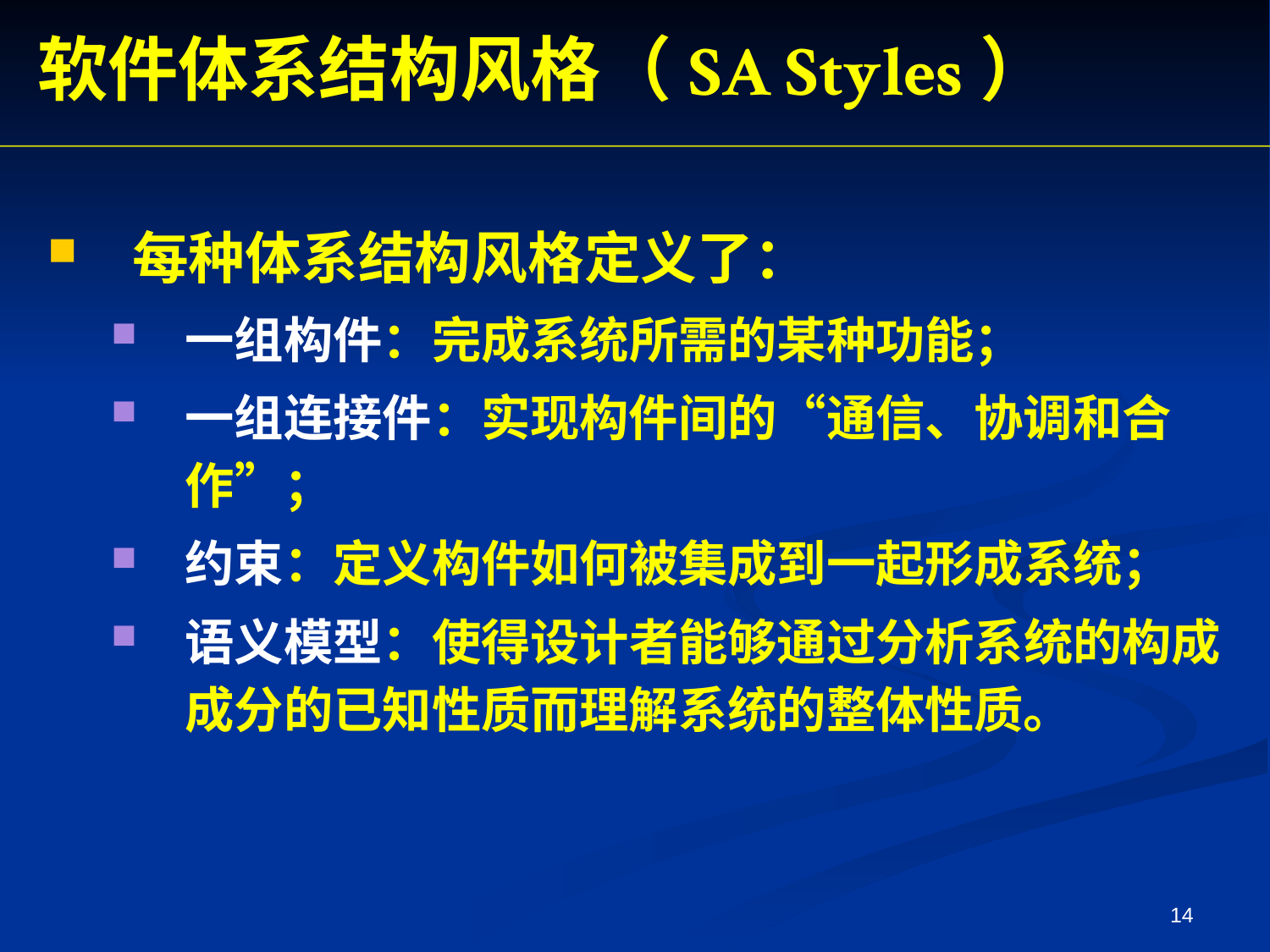

软件体系结构风格（SA Styles）

每种体系结构风格定义了：
一组构件：完成系统所需的某种功能；
一组连接件：实现构件间的“通信、协调和合作”；
约束：定义构件如何被集成到一起形成系统；
语义模型：使得设计者能够通过分析系统的构成成分的已知性质而理解系统的整体性质。
14